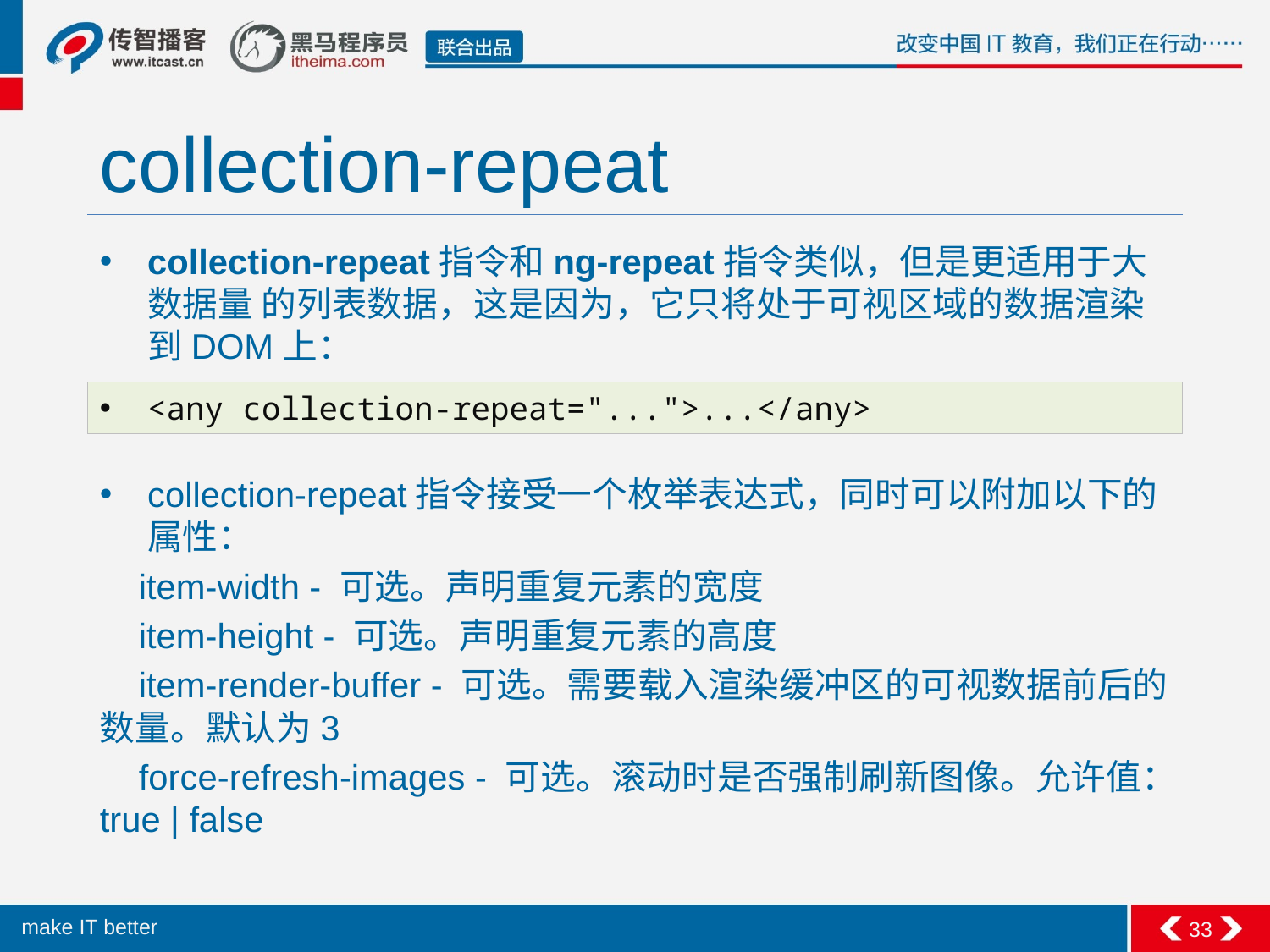

# collection-repeat
collection-repeat指令和ng-repeat指令类似，但是更适用于大数据量 的列表数据，这是因为，它只将处于可视区域的数据渲染到DOM上：

collection-repeat指令接受一个枚举表达式，同时可以附加以下的属性：
    item-width - 可选。声明重复元素的宽度
    item-height - 可选。声明重复元素的高度
    item-render-buffer - 可选。需要载入渲染缓冲区的可视数据前后的数量。默认为3
    force-refresh-images - 可选。滚动时是否强制刷新图像。允许值：true | false

<any collection-repeat="...">...</any>
33

make IT better